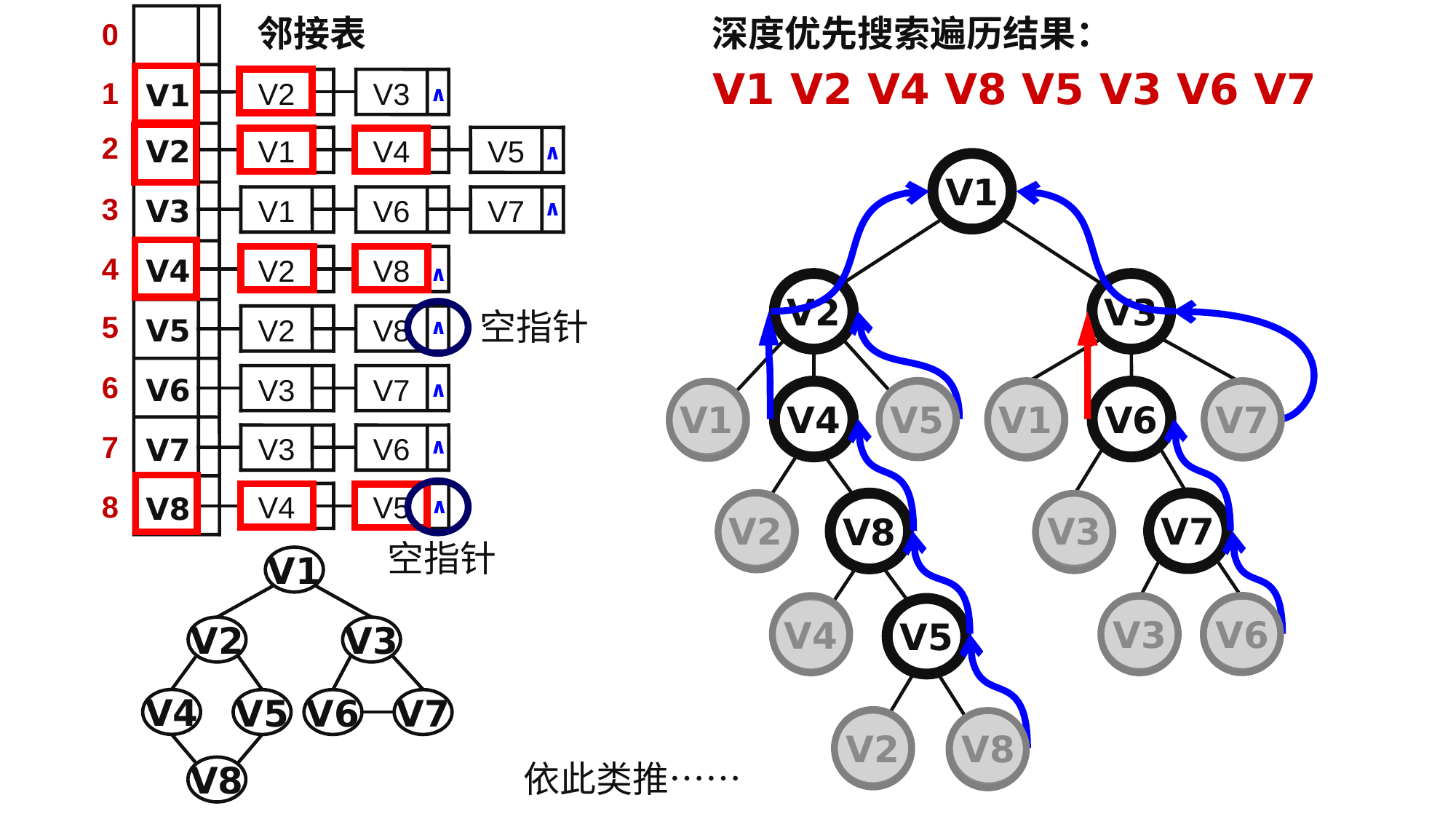

邻接表

0
V1

1
V2

V3

V2

2
V1

V4

V5

V3

3
V1

V6

V7

V4

4
V2

V8

V5

5
V2

V8

V6

6
V3

V7

V7

7
V3

V6

V8

8
V4

V5

深度优先搜索遍历结果：
V1
V2
V4
V8
V5
V3
V6
V7

∧

∧
,
V1
∧

∧
,
V2
,
V3
空指针

∧
∧
,
V4
,
V6

V1
V5
V1
V7
∧

∧
,
V7
,
V8

V2
V3
空指针
V1
V2
V3
V4
V5
V6
V7
V8

,
V5
V3
V6
V4

V2
V8
依此类推……